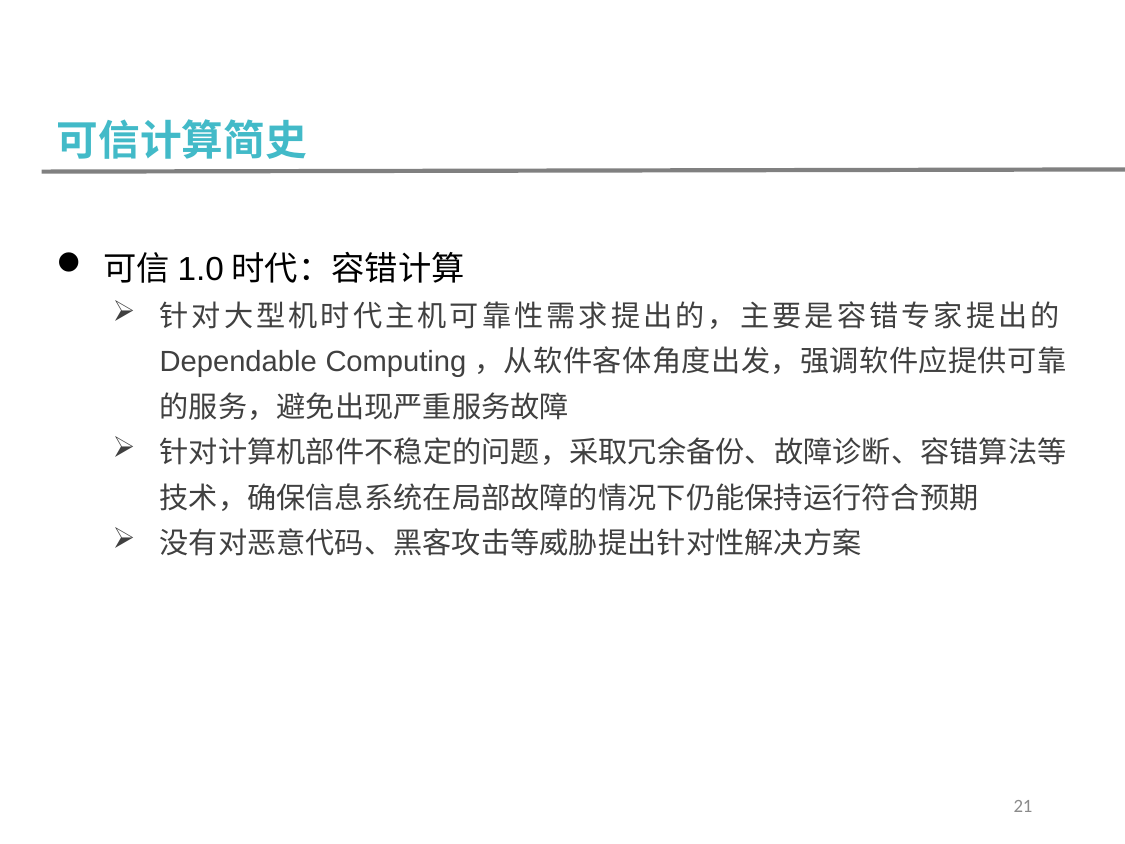

可信计算简史
可信1.0时代：容错计算
针对大型机时代主机可靠性需求提出的，主要是容错专家提出的Dependable Computing，从软件客体角度出发，强调软件应提供可靠的服务，避免出现严重服务故障
针对计算机部件不稳定的问题，采取冗余备份、故障诊断、容错算法等技术，确保信息系统在局部故障的情况下仍能保持运行符合预期
没有对恶意代码、黑客攻击等威胁提出针对性解决方案
21